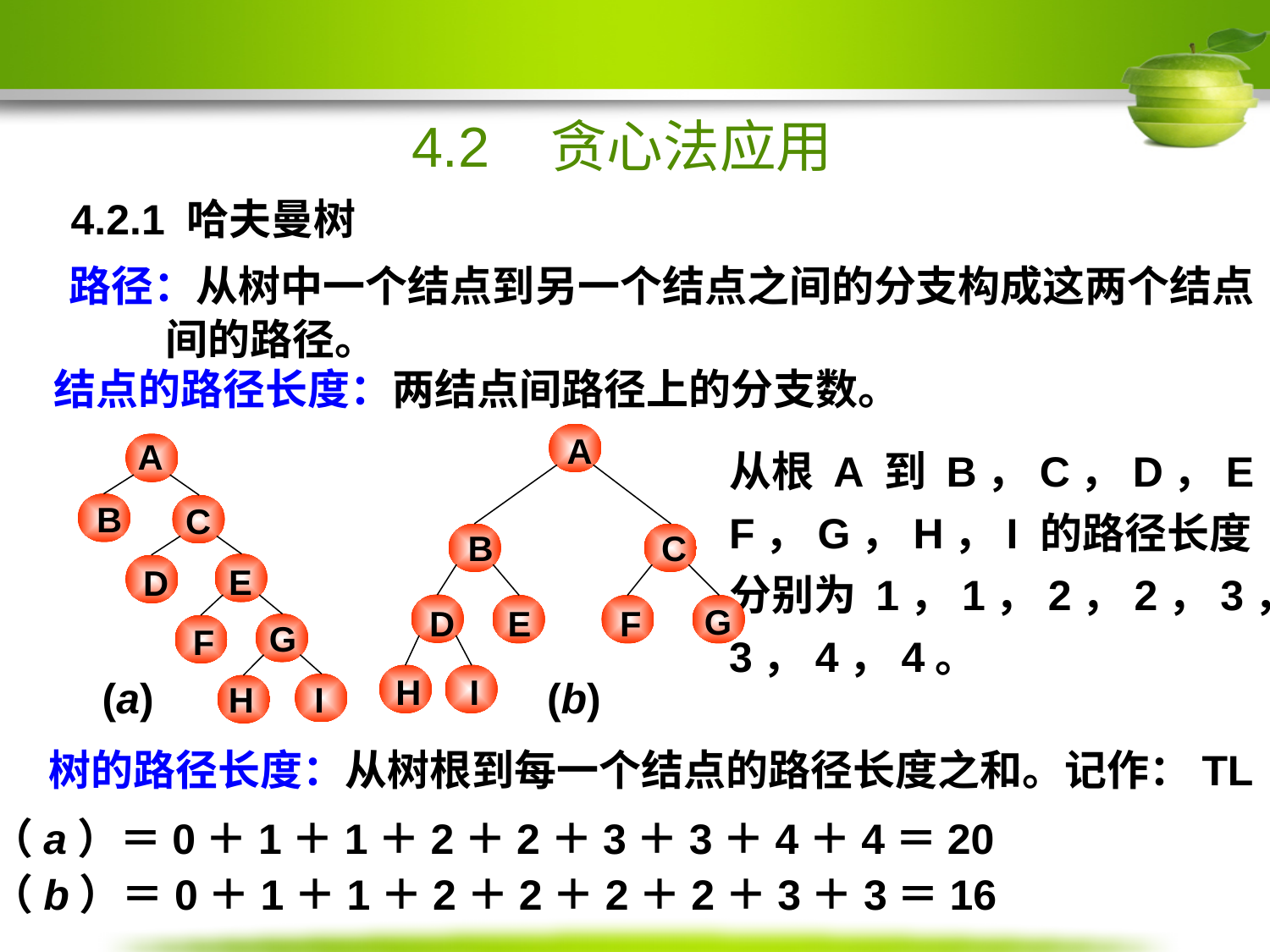

4.2   贪心法应用
4.2.1 哈夫曼树
路径：从树中一个结点到另一个结点之间的分支构成这两个结点
         间的路径。
结点的路径长度：两结点间路径上的分支数。
A

A

B
C

B
C

E

D
G

D

E

F

G
F

H
I

(a)
(b)
H
I

从根 A 到 B，C，D，E，
F，G，H，I 的路径长度
分别为 1，1，2，2，3，
3，4，4。
树的路径长度：从树根到每一个结点的路径长度之和。记作：TL
TL（a）＝0＋1＋1＋2＋2＋3＋3＋4＋4＝20
TL（b）＝0＋1＋1＋2＋2＋2＋2＋3＋3＝16